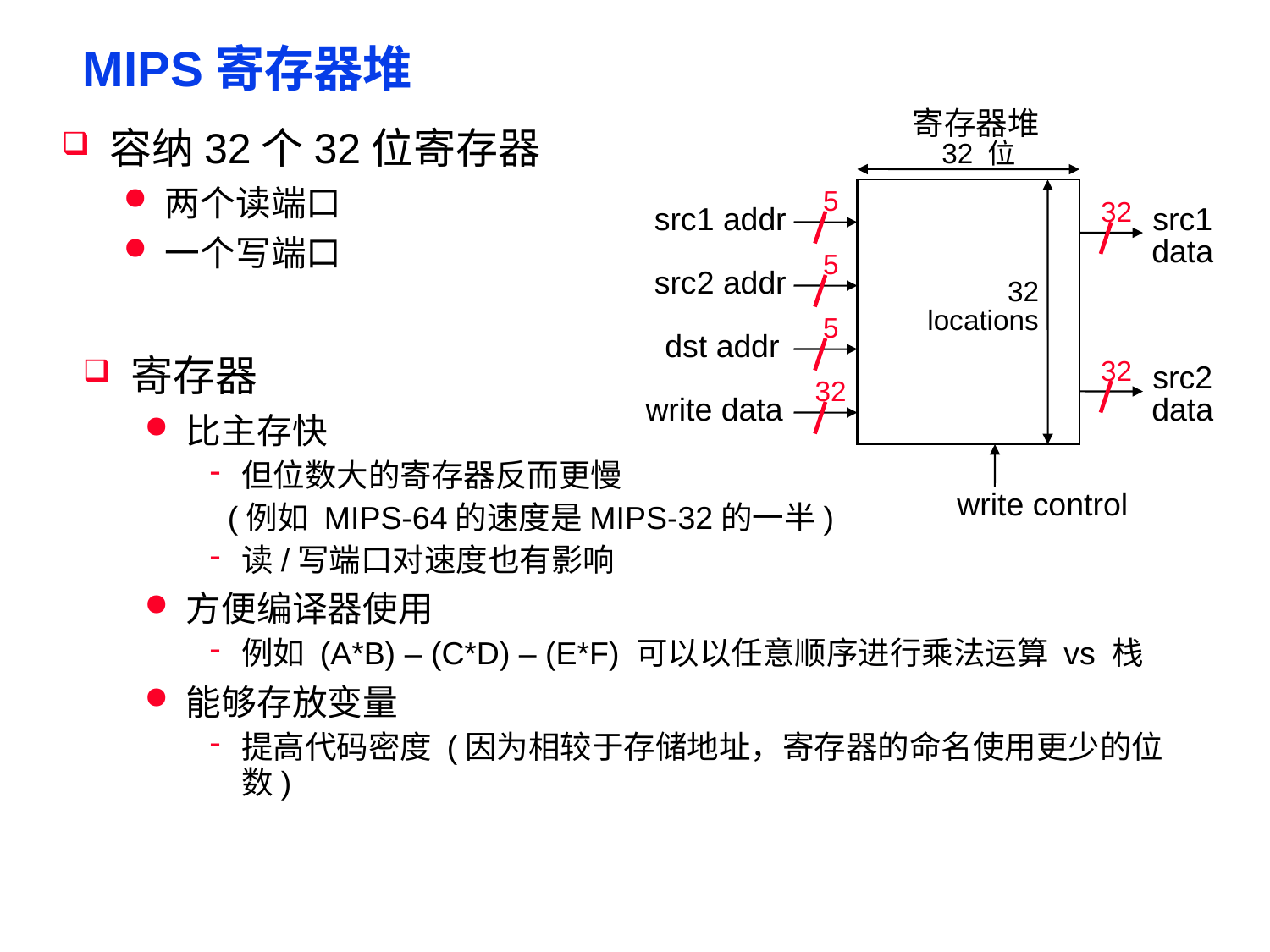

# MIPS寄存器堆
 寄存器堆
容纳32个32位寄存器
两个读端口
一个写端口
32 位

5

32

src1 addr
src1
data

5

src2 addr
32
locations

5

dst addr
寄存器
比主存快
但位数大的寄存器反而更慢
  (例如 MIPS-64的速度是MIPS-32的一半)
读/写端口对速度也有影响
方便编译器使用
例如 (A*B) – (C*D) – (E*F) 可以以任意顺序进行乘法运算 vs 栈
能够存放变量
提高代码密度 (因为相较于存储地址，寄存器的命名使用更少的位数)

32

src2
data
32

write data

write control